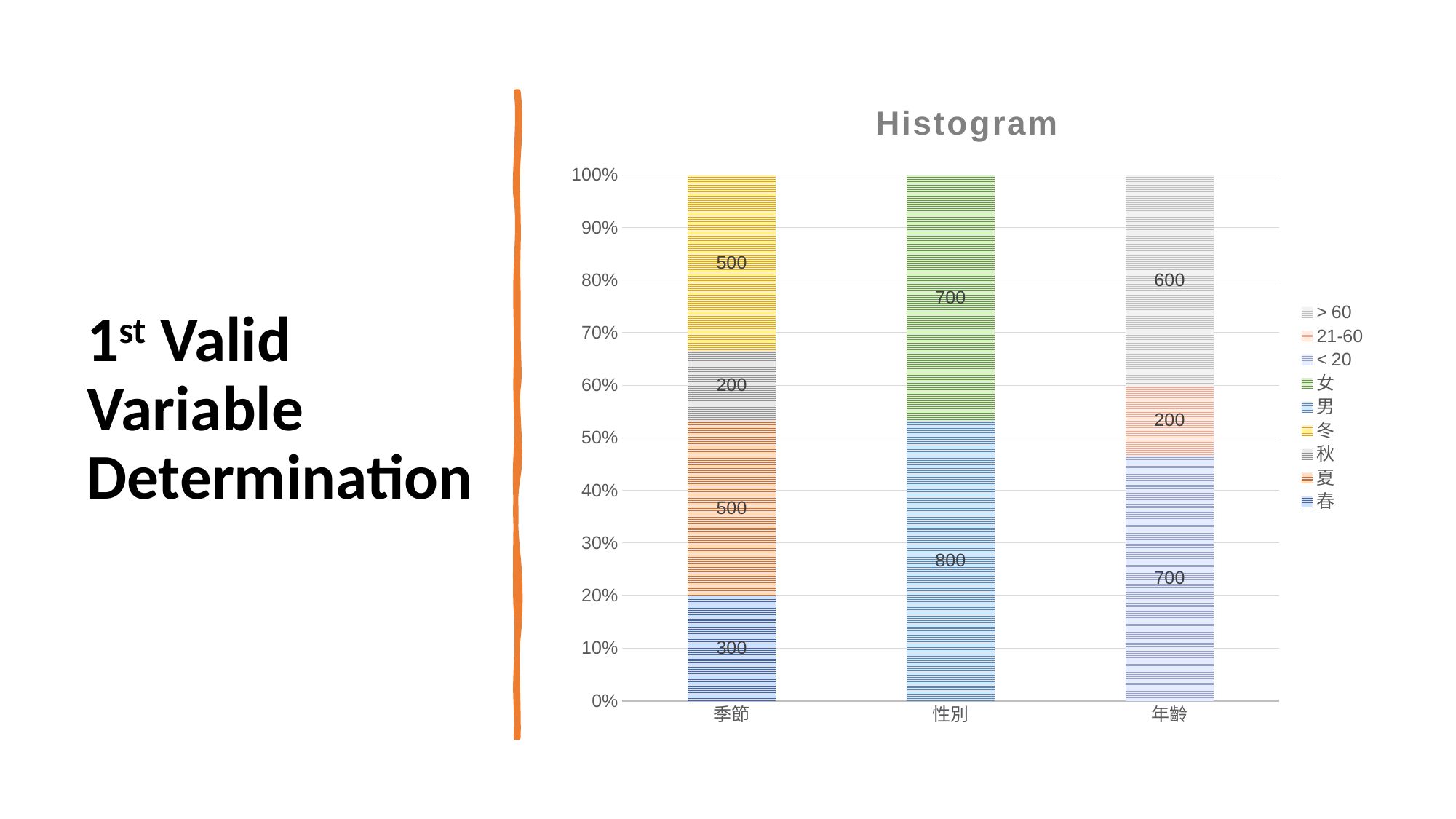

### Chart: Histogram

| Category | 春 | 夏 | 秋 | 冬 | 男 | 女 | < 20 | 21-60 | > 60 |
|---|---|---|---|---|---|---|---|---|---|
| 季節 | 300.0 | 500.0 | 200.0 | 500.0 | None | None | None | None | None |
| 性別 | None | None | None | None | 800.0 | 700.0 | None | None | None |
| 年齡 | None | None | None | None | None | None | 700.0 | 200.0 | 600.0 |
# 1st Valid Variable Determination